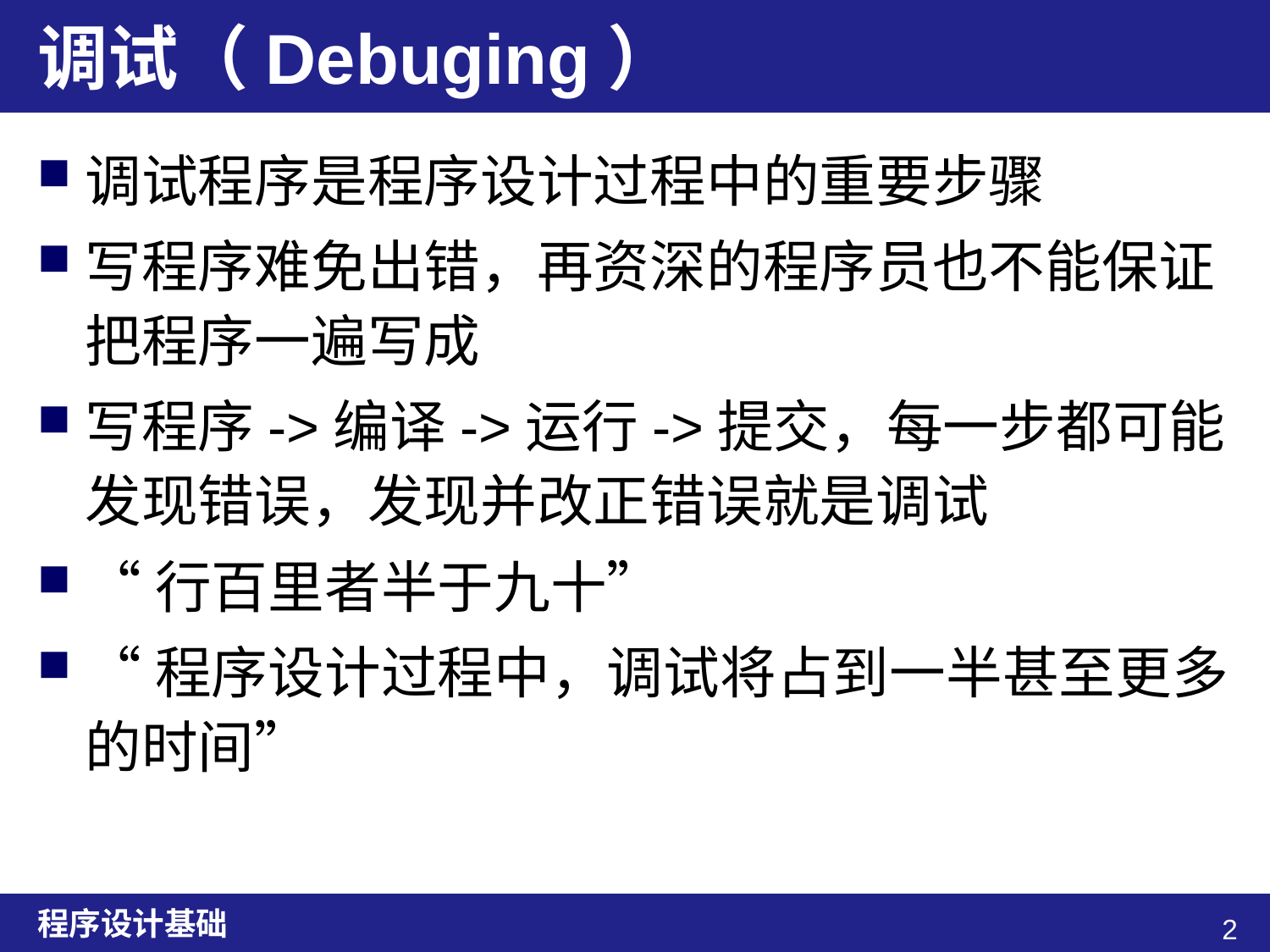

# 调试（Debuging）
调试程序是程序设计过程中的重要步骤
写程序难免出错，再资深的程序员也不能保证把程序一遍写成
写程序->编译->运行->提交，每一步都可能发现错误，发现并改正错误就是调试
“行百里者半于九十”
“程序设计过程中，调试将占到一半甚至更多的时间”